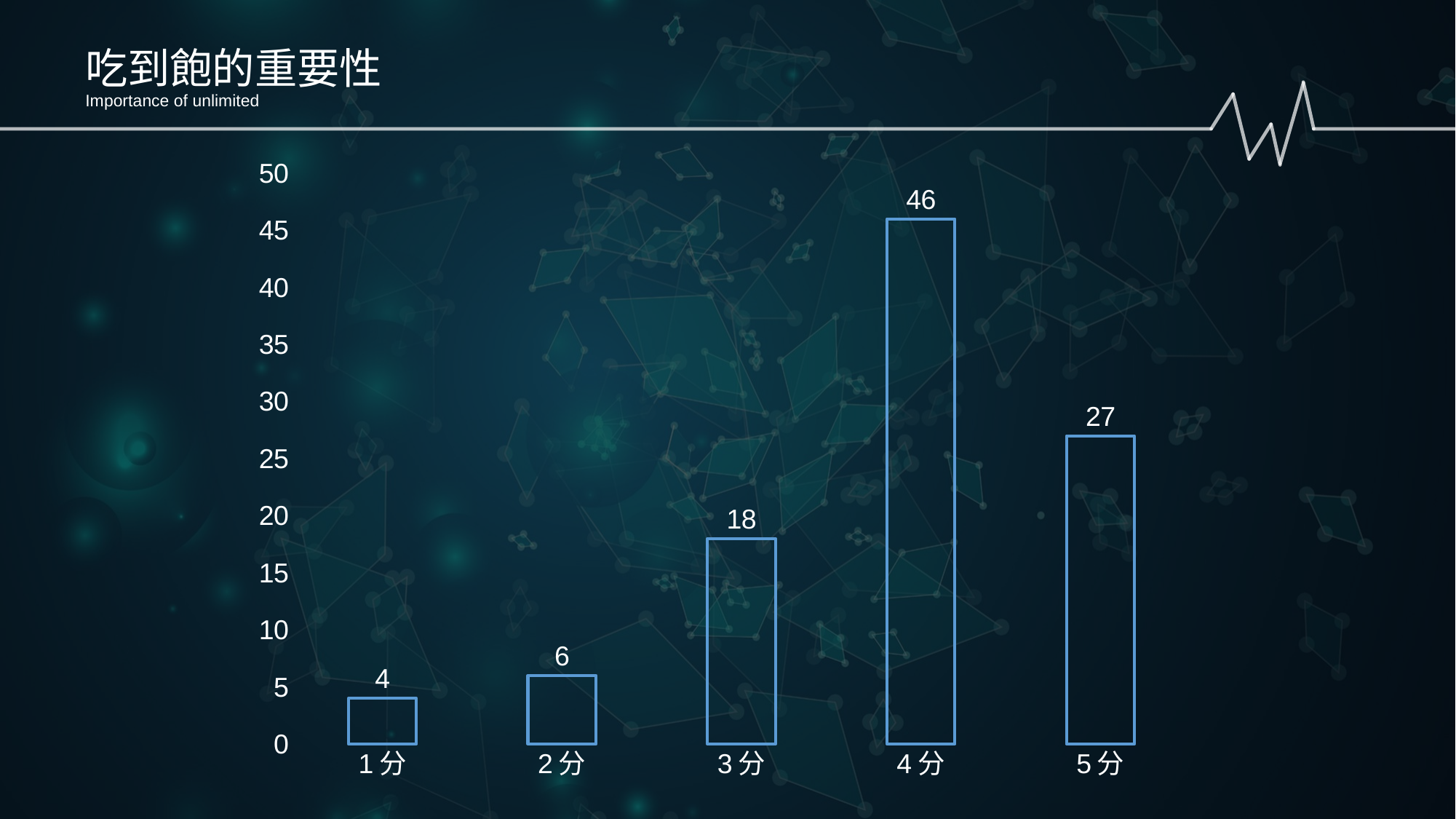

吃到飽的重要性
Importance of unlimited

### Chart

| Category | 數列 1 |
|---|---|
| 1分 | 4.0 |
| 2分 | 6.0 |
| 3分 | 18.0 |
| 4分 | 46.0 |
| 5分 | 27.0 |